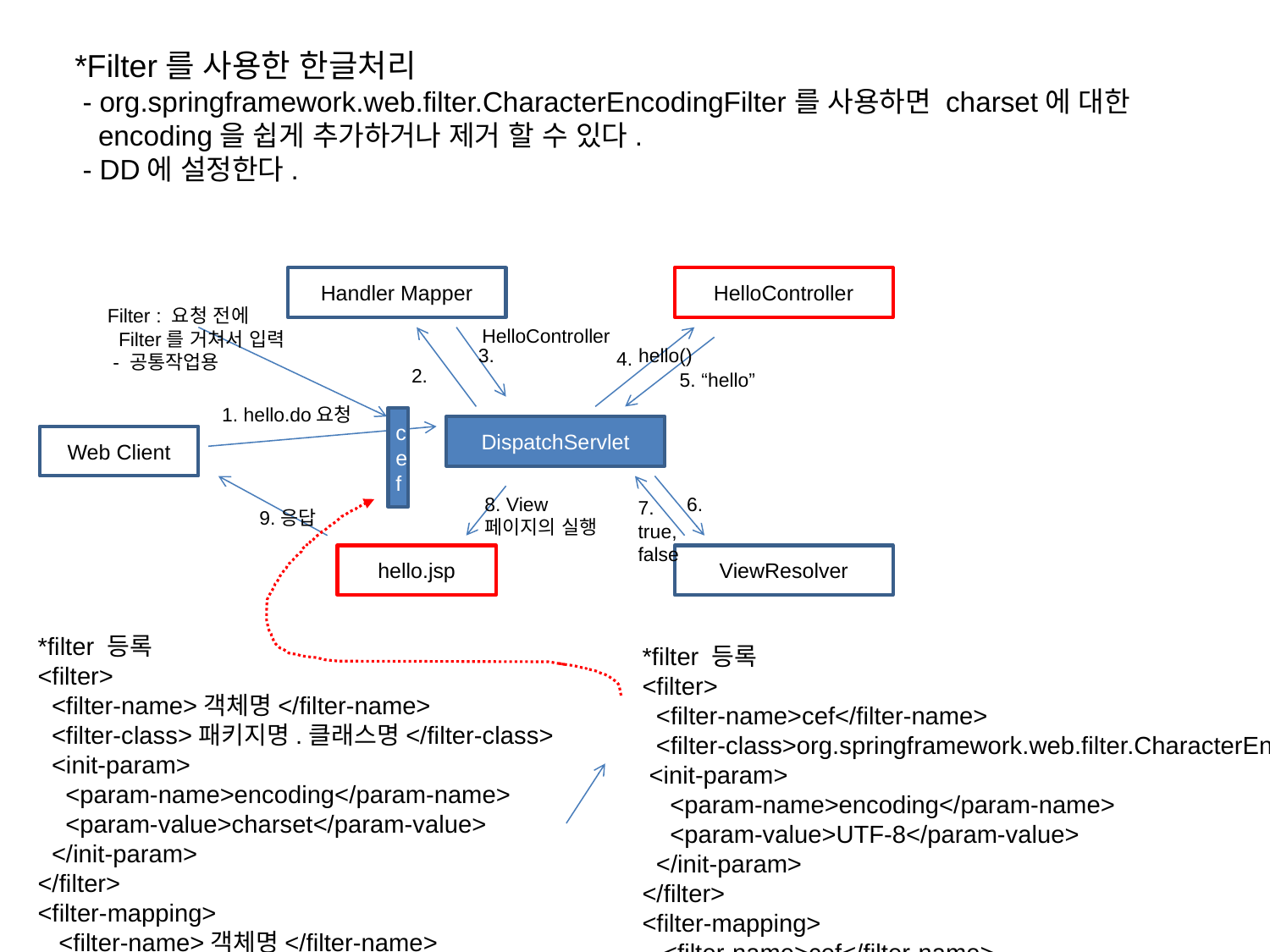

*Filter를 사용한 한글처리
 - org.springframework.web.filter.CharacterEncodingFilter를 사용하면 charset에 대한
   encoding을 쉽게 추가하거나 제거 할 수 있다.
 - DD에 설정한다.
Handler Mapper
HelloController
Filter : 요청 전에
  Filter를 거쳐서 입력
 - 공통작업용
HelloController
3.
hello()
4.
2.
5. “hello”
1. hello.do요청
cef
DispatchServlet
Web Client
8. View
페이지의 실행
6.
7.
true,
false

9.응답
hello.jsp
ViewResolver
*filter 등록
<filter>
  <filter-name>객체명</filter-name>
  <filter-class>패키지명.클래스명</filter-class>
  <init-param>
    <param-name>encoding</param-name>
    <param-value>charset</param-value>
  </init-param>
</filter>
<filter-mapping>
   <filter-name>객체명</filter-name>
  <url-pattern>동작할 URL</url-pattern>
</filter-mapping>
*filter 등록
<filter>
  <filter-name>cef</filter-name>
  <filter-class>org.springframework.web.filter.CharacterEncodingFilter</filter-class>
 <init-param>
    <param-name>encoding</param-name>
    <param-value>UTF-8</param-value>
  </init-param>
</filter>
<filter-mapping>
   <filter-name>cef</filter-name>
  <url-pattern>/*</url-pattern>
</filter-mapping>